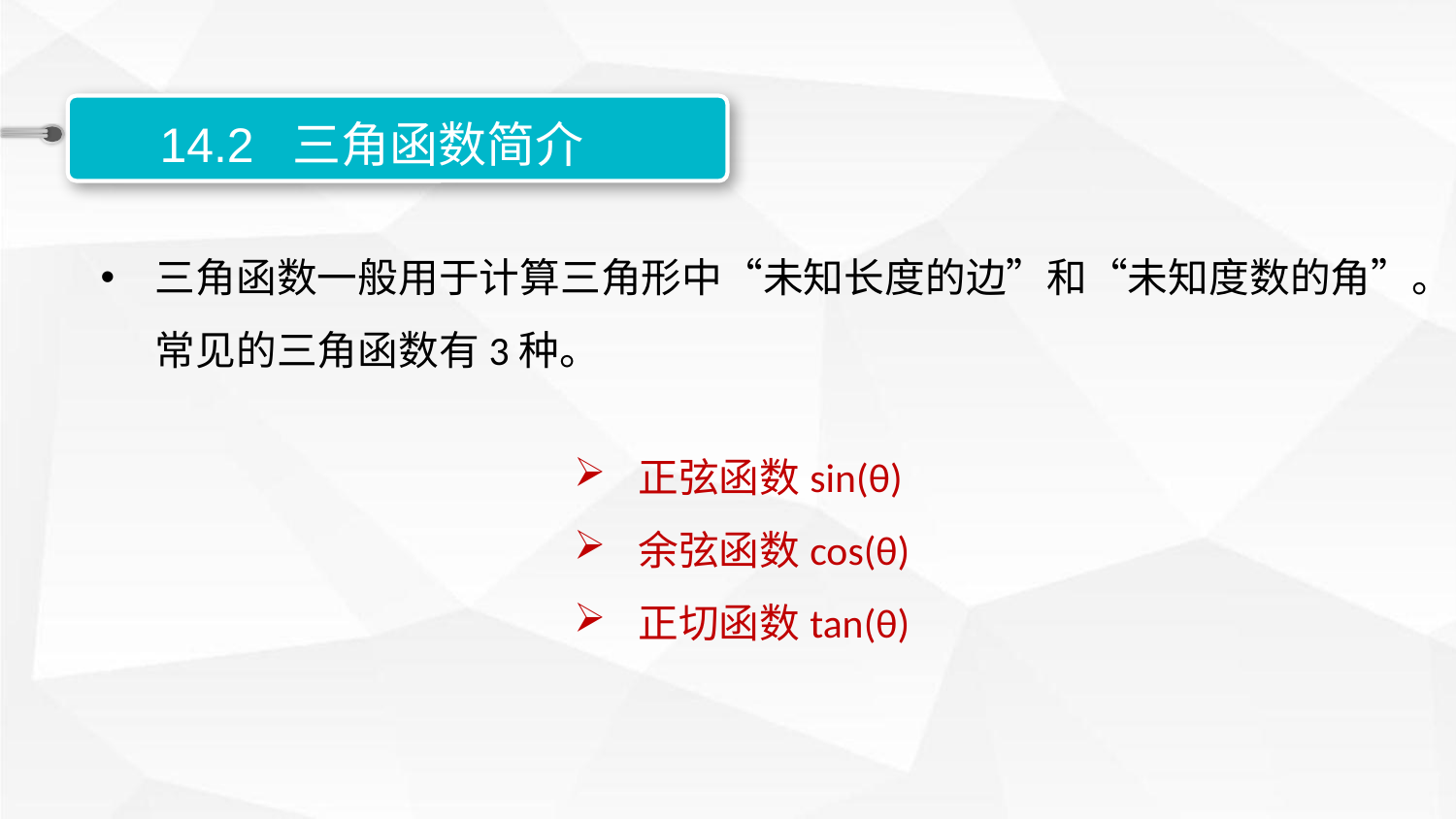

14.2  三角函数简介

三角函数一般用于计算三角形中“未知长度的边”和“未知度数的角”。常见的三角函数有3种。
 正弦函数sin⁡(θ)
 余弦函数cos⁡(θ)
 正切函数tan⁡(θ)